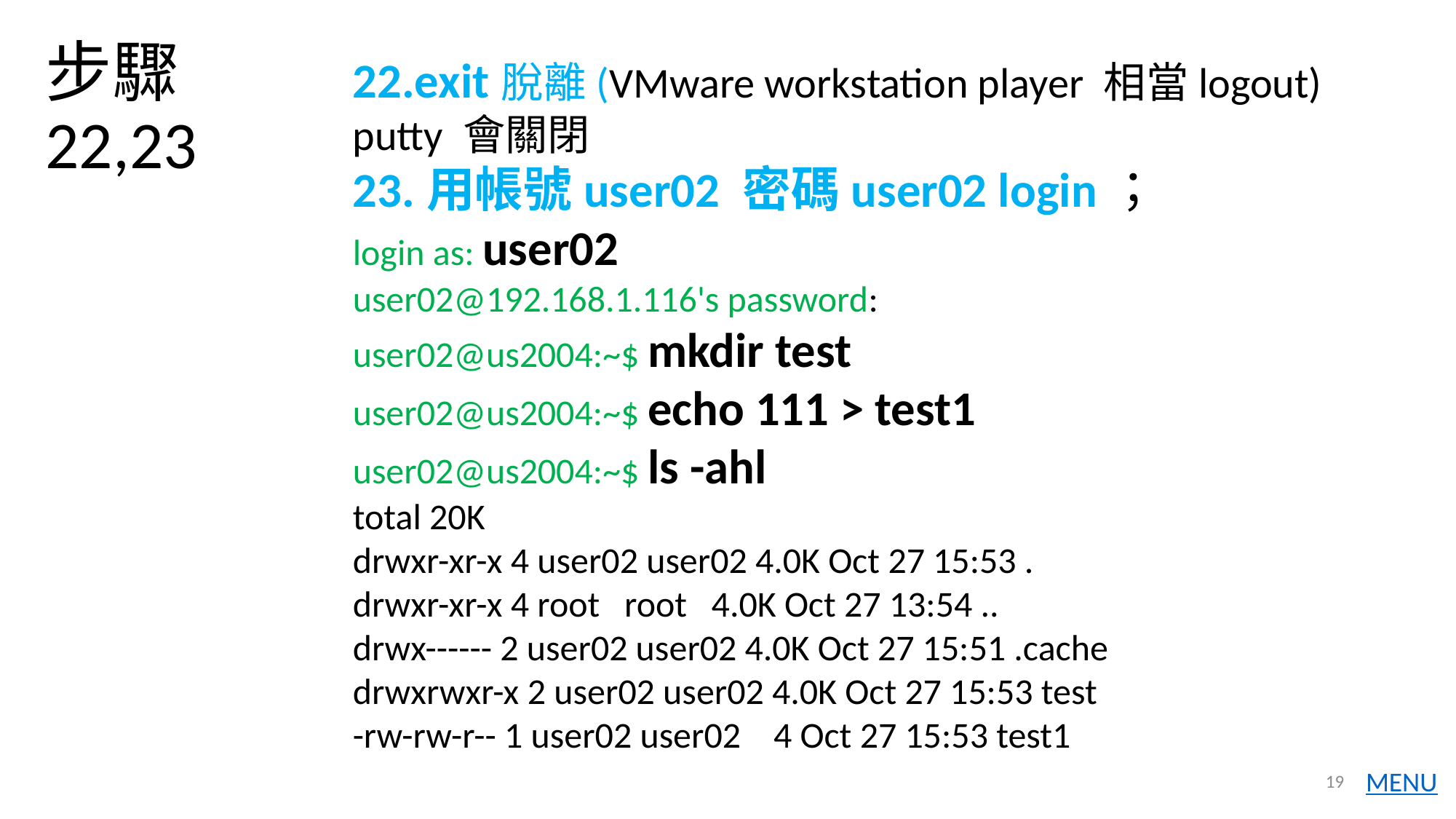

# 步驟22,23
22.exit脫離(VMware workstation player 相當logout)
putty 會關閉
23.用帳號user02 密碼user02 login；
login as: user02
user02@192.168.1.116's password:
user02@us2004:~$ mkdir test
user02@us2004:~$ echo 111 > test1
user02@us2004:~$ ls -ahl
total 20K
drwxr-xr-x 4 user02 user02 4.0K Oct 27 15:53 .
drwxr-xr-x 4 root   root   4.0K Oct 27 13:54 ..
drwx------ 2 user02 user02 4.0K Oct 27 15:51 .cache
drwxrwxr-x 2 user02 user02 4.0K Oct 27 15:53 test
-rw-rw-r-- 1 user02 user02    4 Oct 27 15:53 test1
19